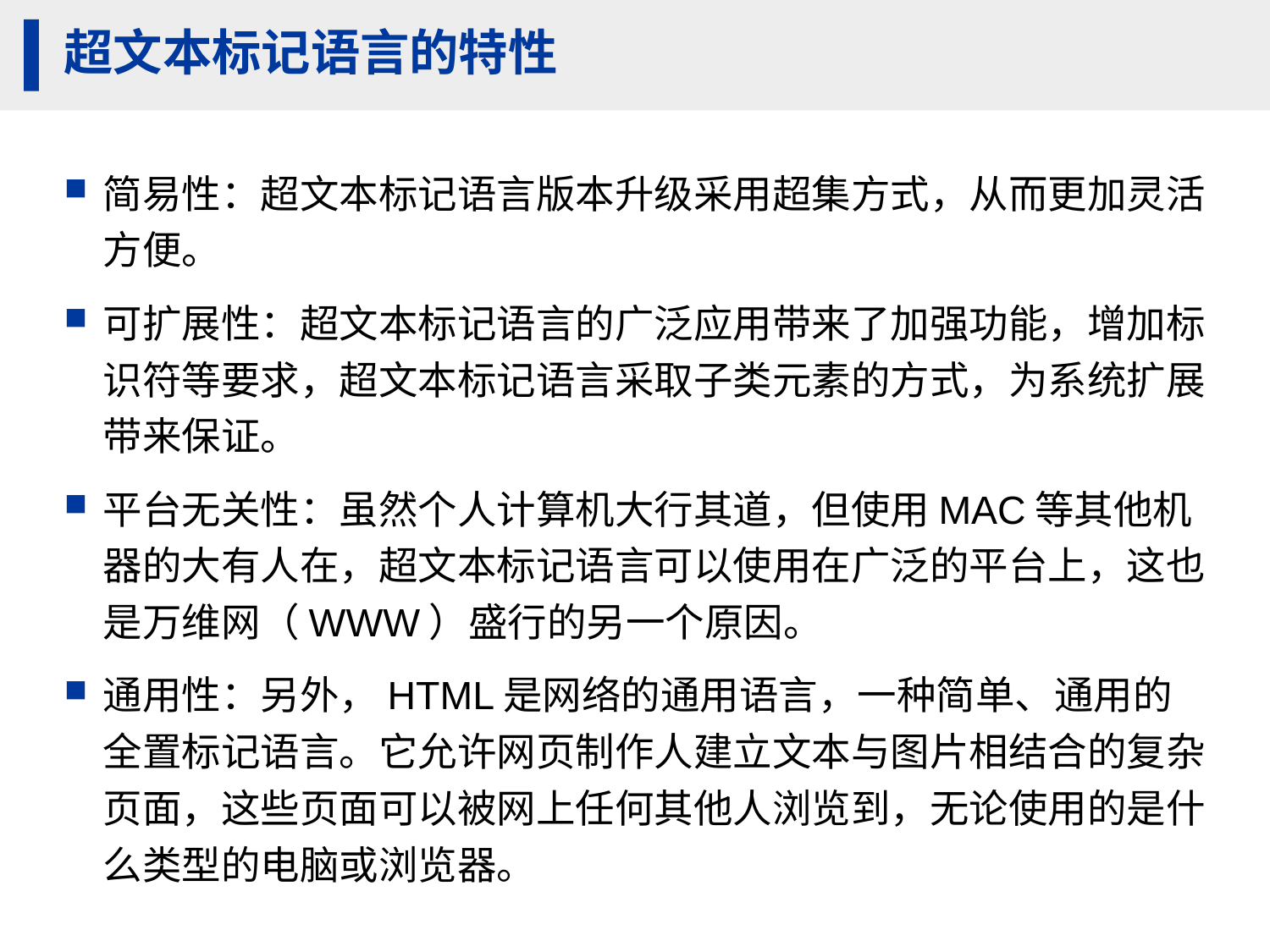

# 超文本标记语言的特性
简易性：超文本标记语言版本升级采用超集方式，从而更加灵活方便。
可扩展性：超文本标记语言的广泛应用带来了加强功能，增加标识符等要求，超文本标记语言采取子类元素的方式，为系统扩展带来保证。
平台无关性：虽然个人计算机大行其道，但使用MAC等其他机器的大有人在，超文本标记语言可以使用在广泛的平台上，这也是万维网（WWW）盛行的另一个原因。
通用性：另外，HTML是网络的通用语言，一种简单、通用的全置标记语言。它允许网页制作人建立文本与图片相结合的复杂页面，这些页面可以被网上任何其他人浏览到，无论使用的是什么类型的电脑或浏览器。